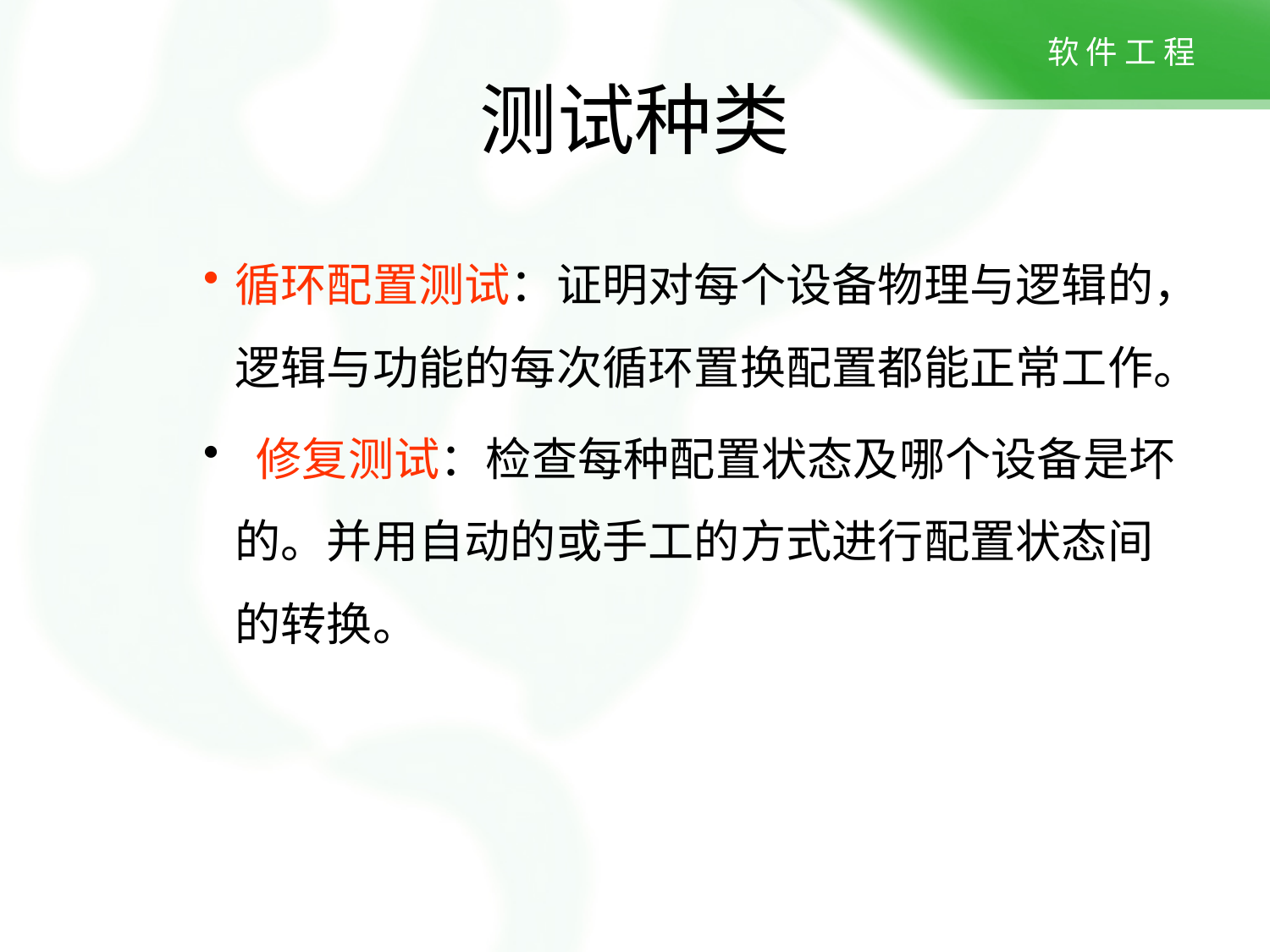

# 测试种类
循环配置测试：证明对每个设备物理与逻辑的，逻辑与功能的每次循环置换配置都能正常工作。
 修复测试：检查每种配置状态及哪个设备是坏的。并用自动的或手工的方式进行配置状态间的转换。